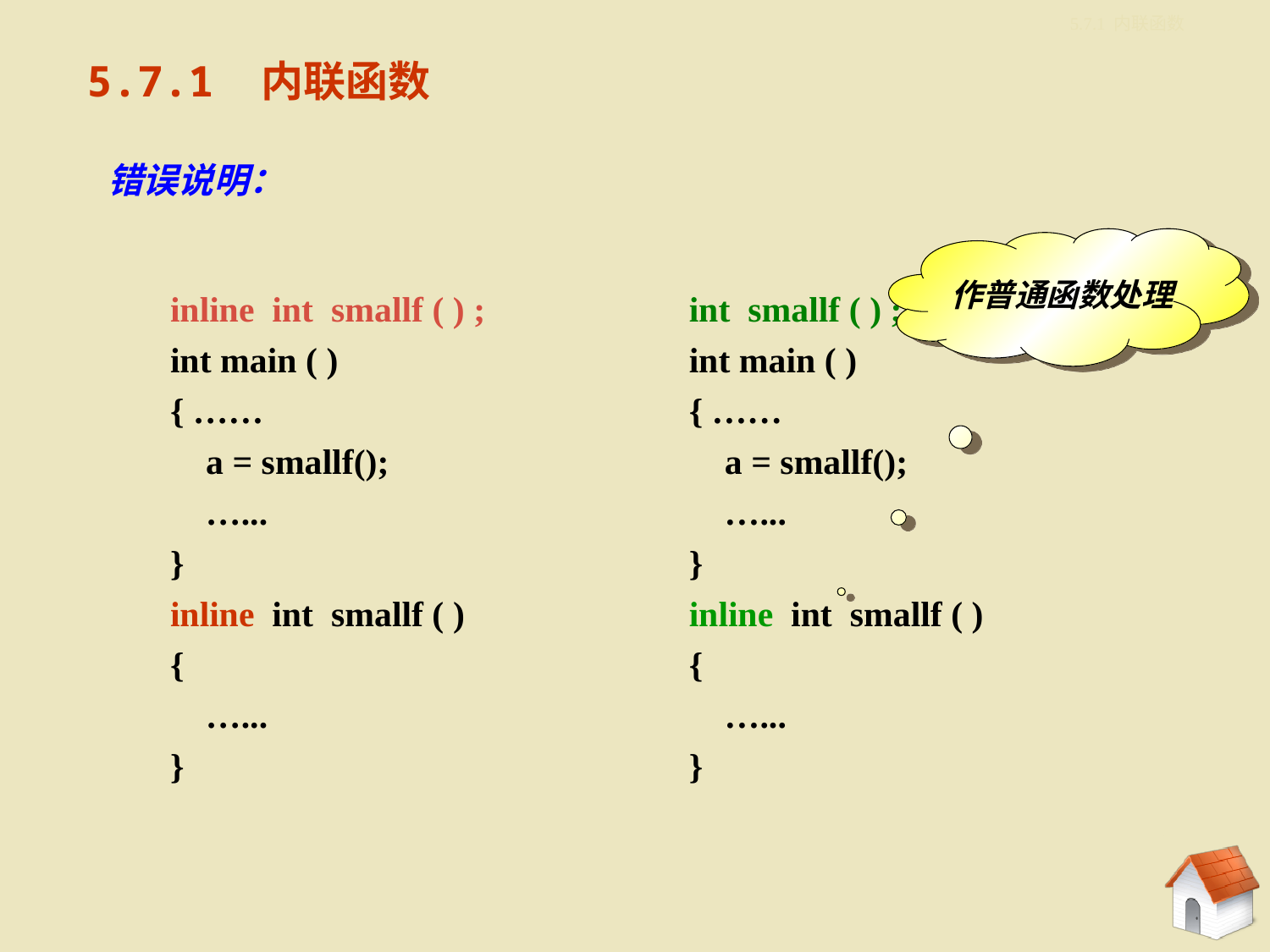

5.7.1 内联函数
5.7.1	内联函数
错误说明：
作普通函数处理
inline  int  smallf ( ) ;
int main ( )
{ ……
    a = smallf();
    …...
}
inline  int  smallf ( )
{
    …...
}
int  smallf ( ) ;
int main ( )
{ ……
    a = smallf();
    …...
}
inline  int  smallf ( )
{
    …...
}